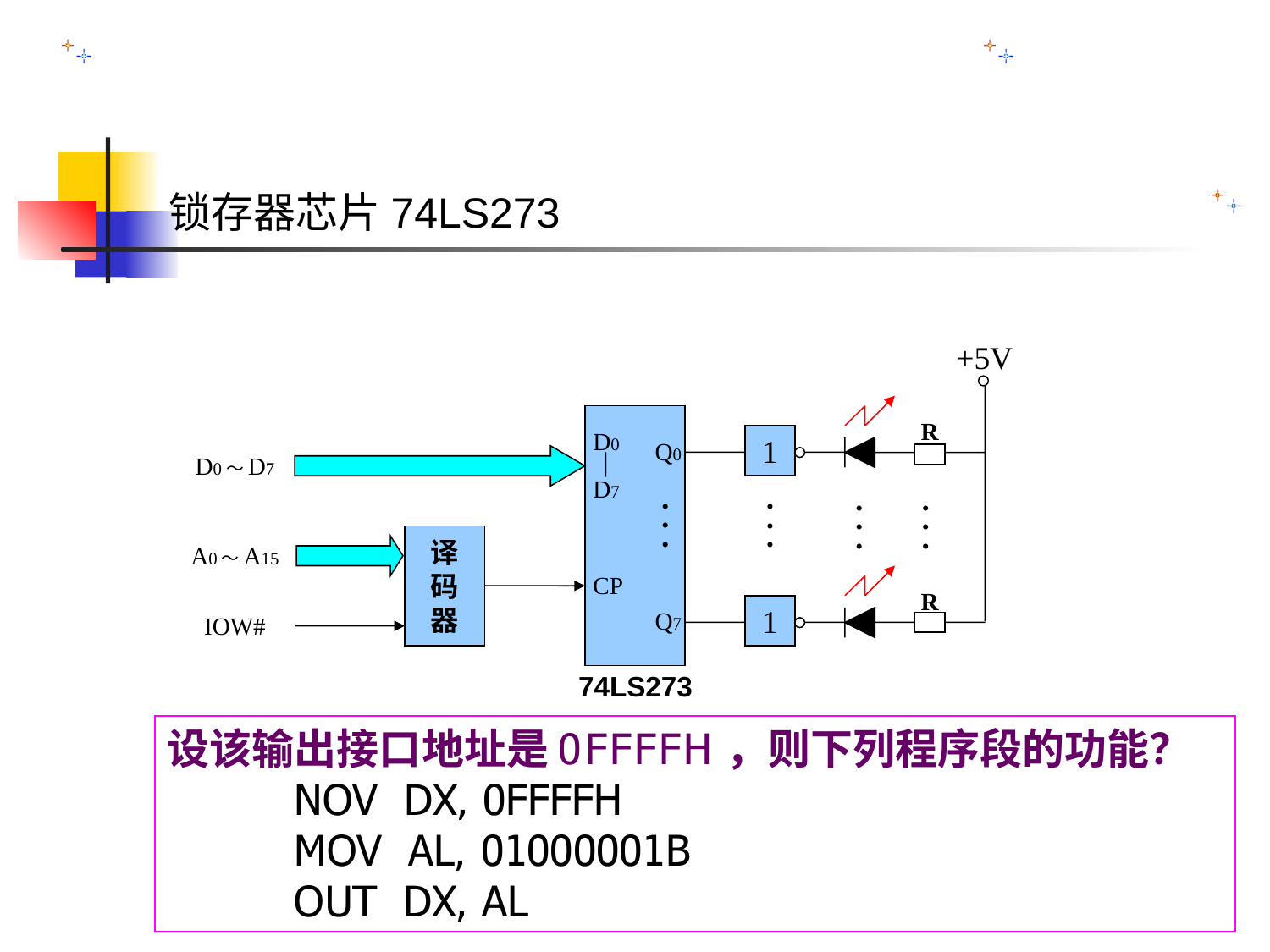

锁存器芯片74LS273
+5V

R
1
D0
｜
D7
Q0

D0～D7
.
.
.
.
.
.
.
.
.
.
.
.
译
码
器

A0～A15

CP

R
1
Q7

IOW#

74LS273
设该输出接口地址是0FFFFH，则下列程序段的功能？
	NOV  DX, 0FFFFH
	MOV  AL, 01000001B
	OUT  DX, AL